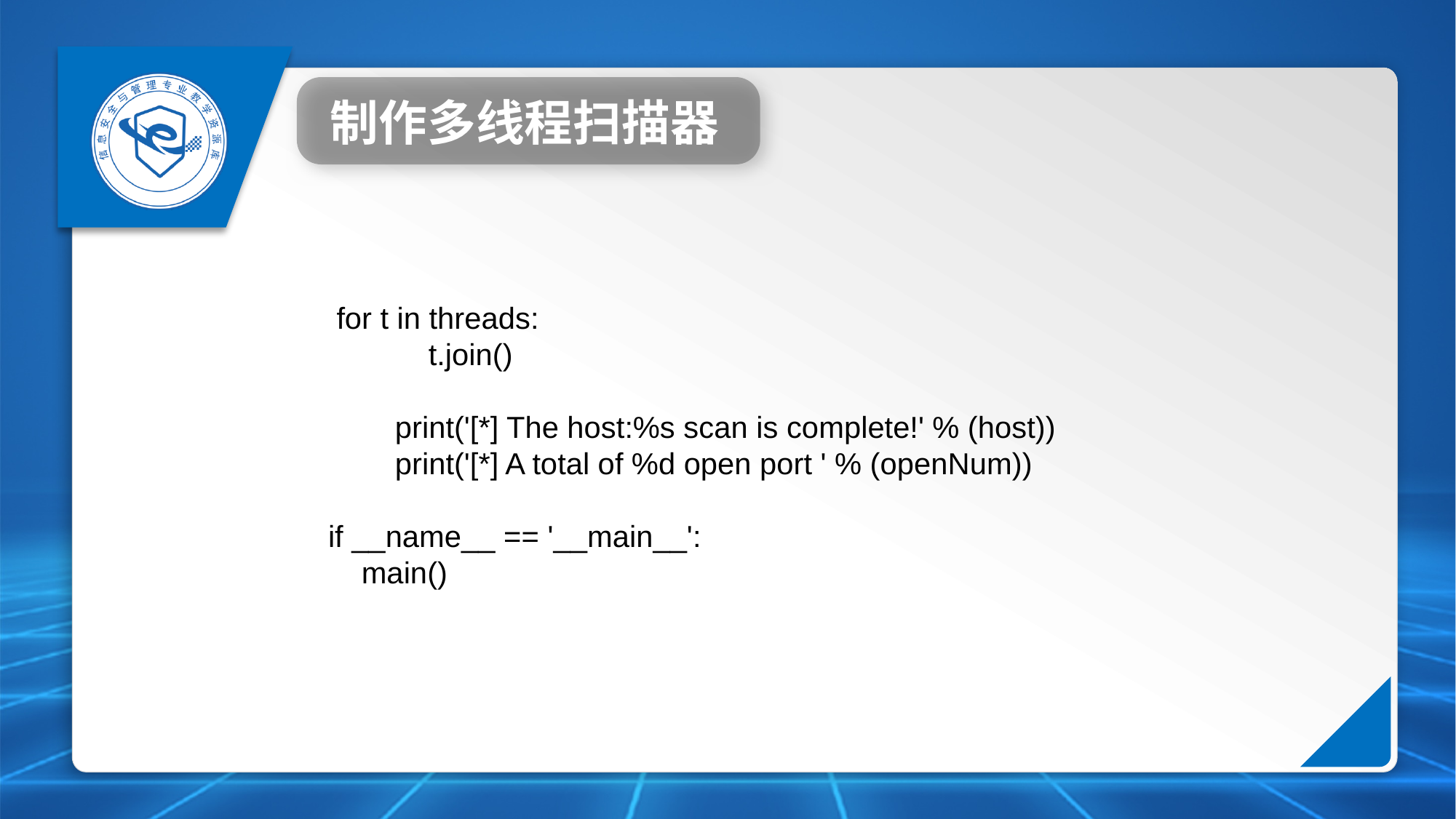

制作多线程扫描器
 for t in threads:
            t.join()

        print('[*] The host:%s scan is complete!' % (host))
        print('[*] A total of %d open port ' % (openNum))

if __name__ == '__main__':
    main()